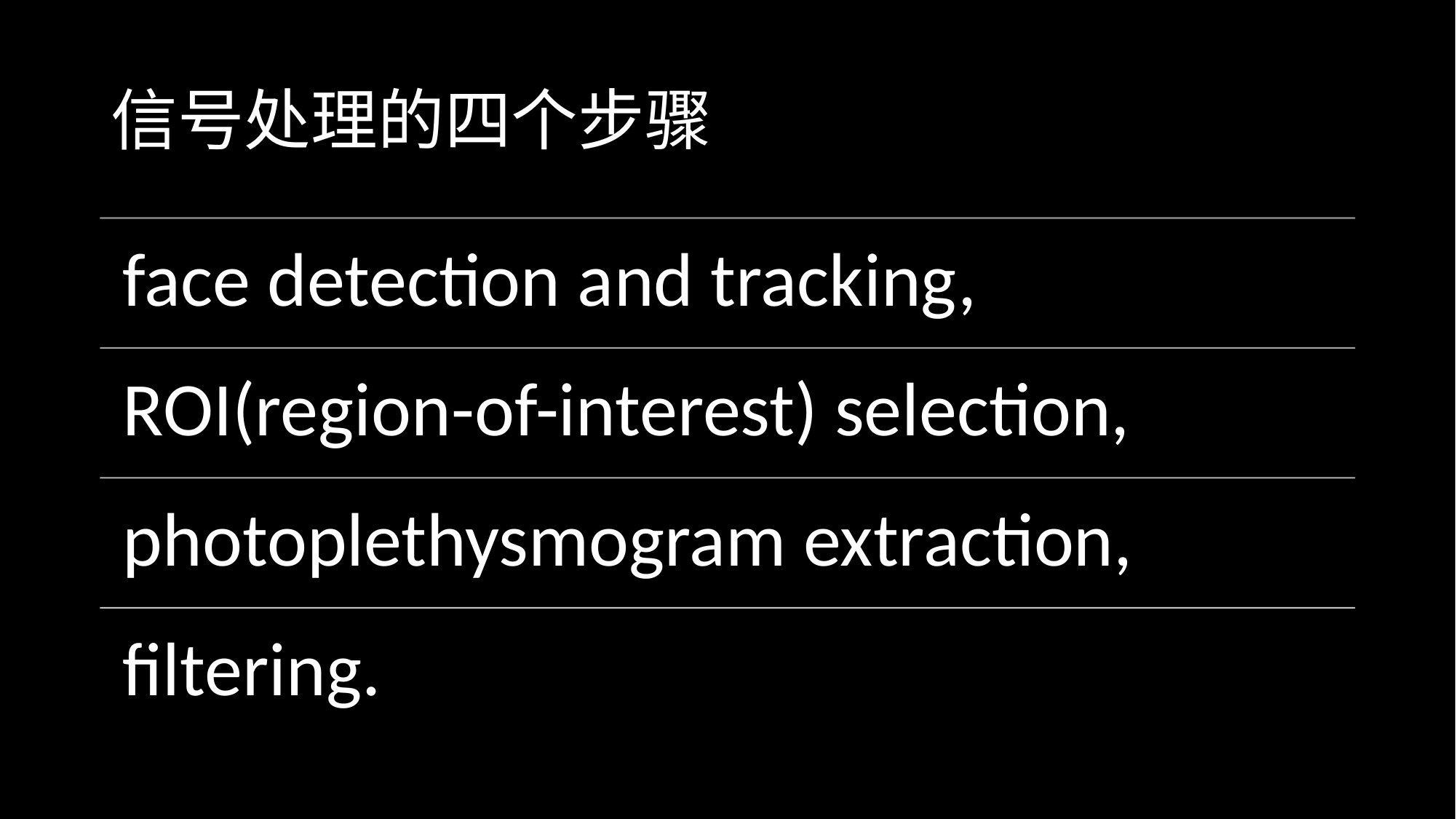

# 信号处理的四个步骤
face detection and tracking,
ROI(region-of-interest) selection,
photoplethysmogram extraction,
filtering.